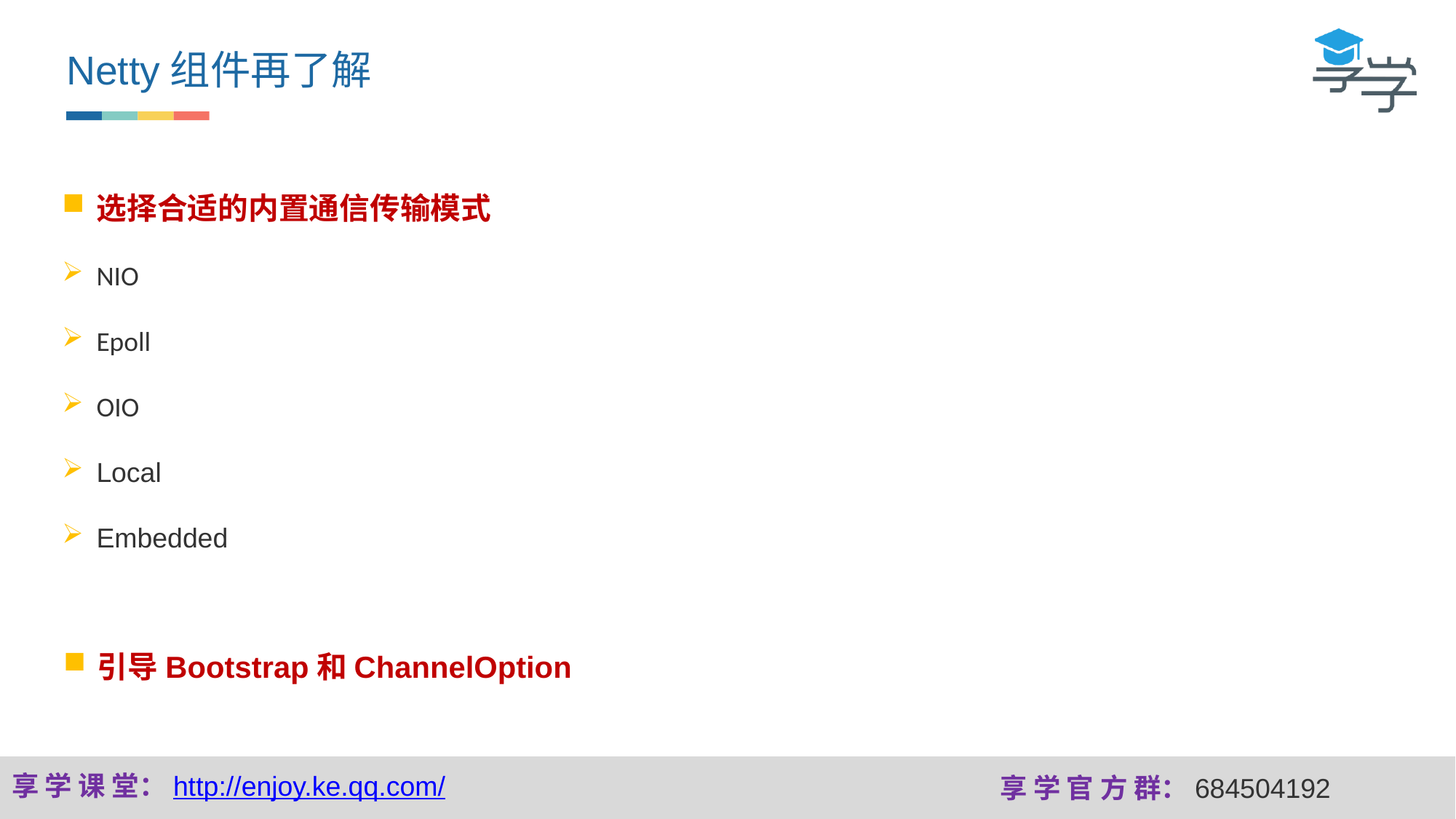

Netty组件再了解

选择合适的内置通信传输模式
NIO
Epoll
OIO
Local
Embedded
引导Bootstrap和ChannelOption